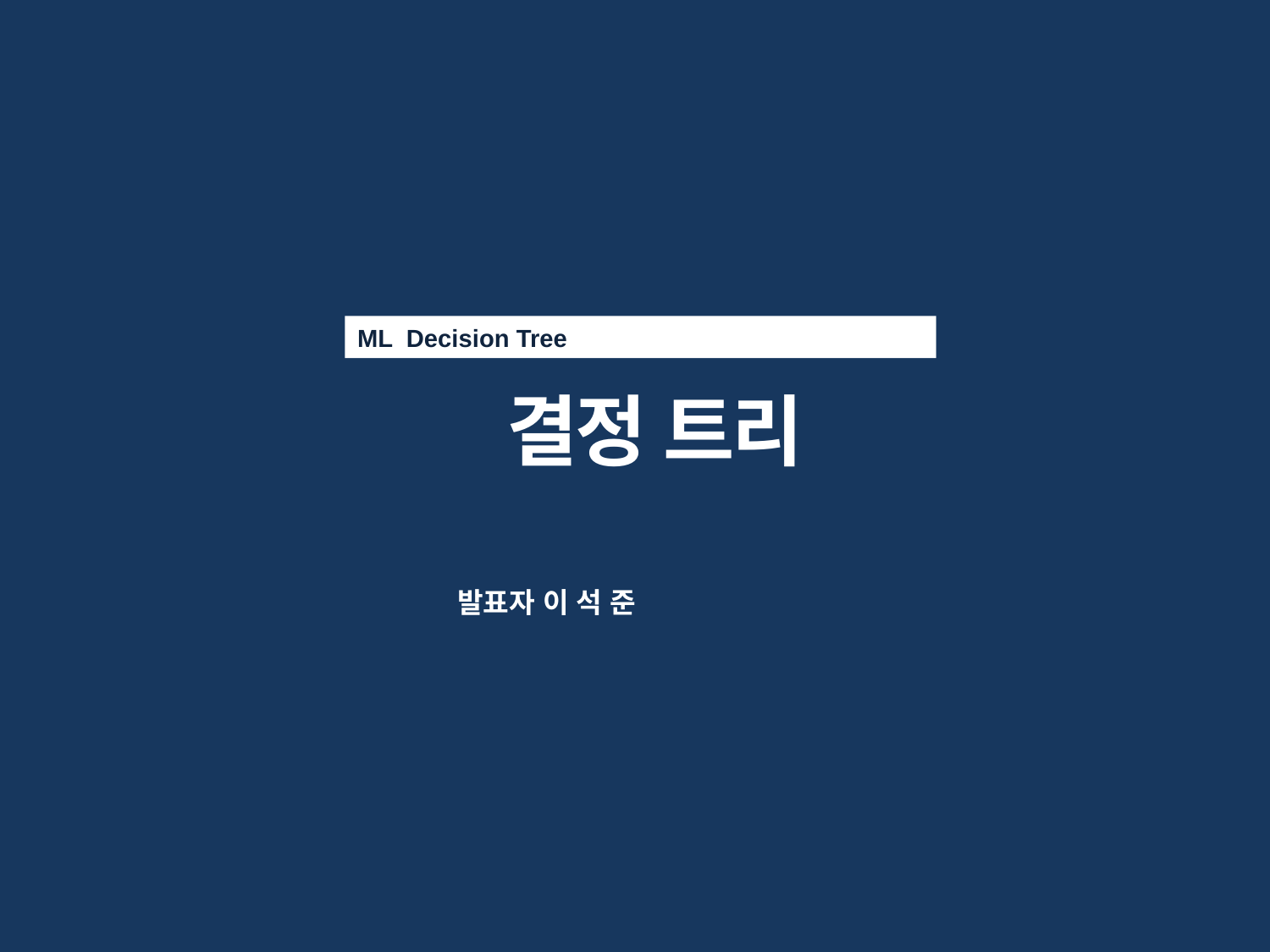

ML  Decision Tree
 결정 트리
발표자 이 석 준